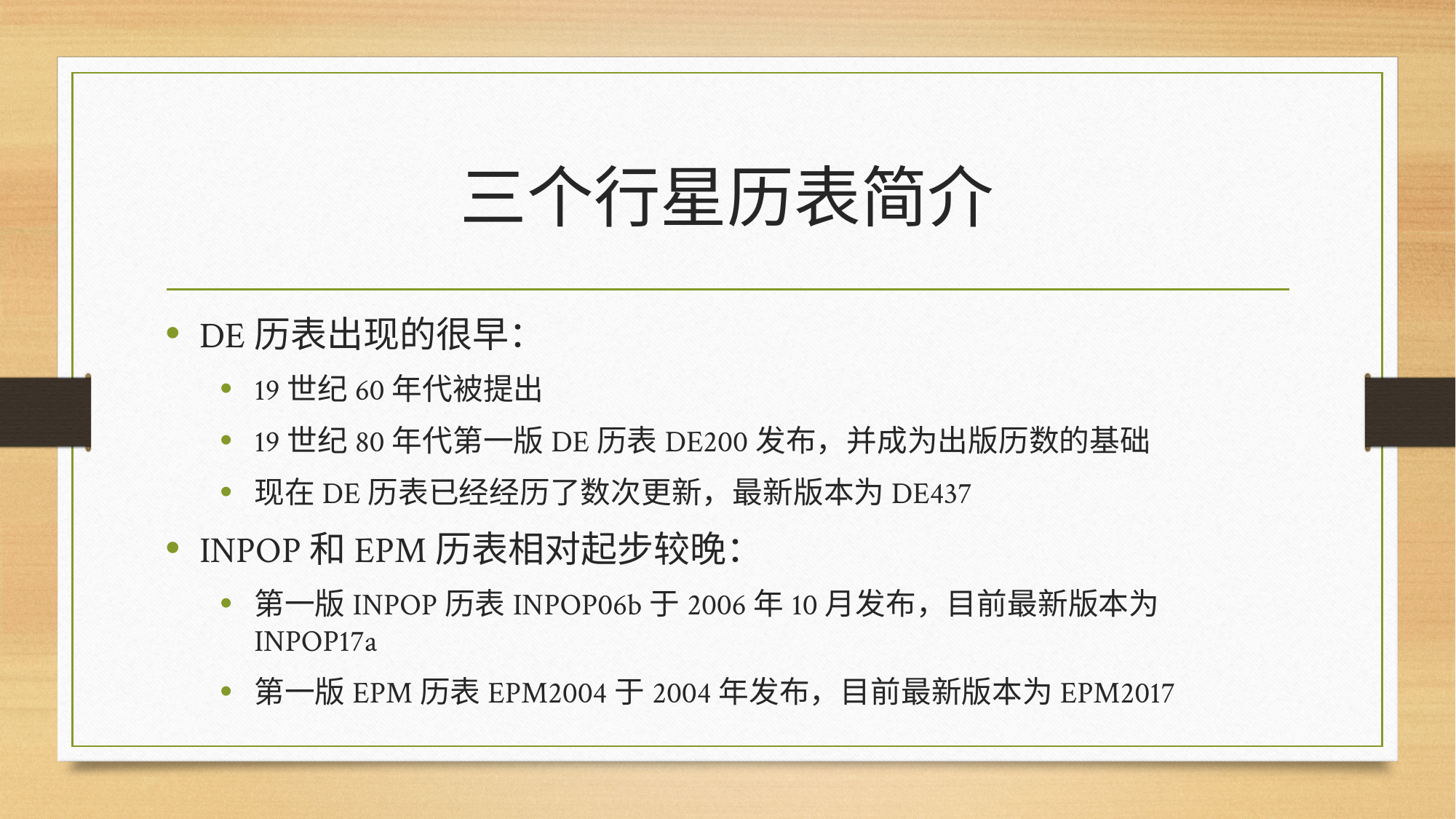

# 三个行星历表简介
DE历表出现的很早：
19世纪60年代被提出
19世纪80年代第一版DE历表DE200发布，并成为出版历数的基础
现在DE历表已经经历了数次更新，最新版本为DE437
INPOP和EPM历表相对起步较晚：
第一版INPOP历表INPOP06b于2006年10月发布，目前最新版本为INPOP17a
第一版EPM历表EPM2004于2004年发布，目前最新版本为EPM2017